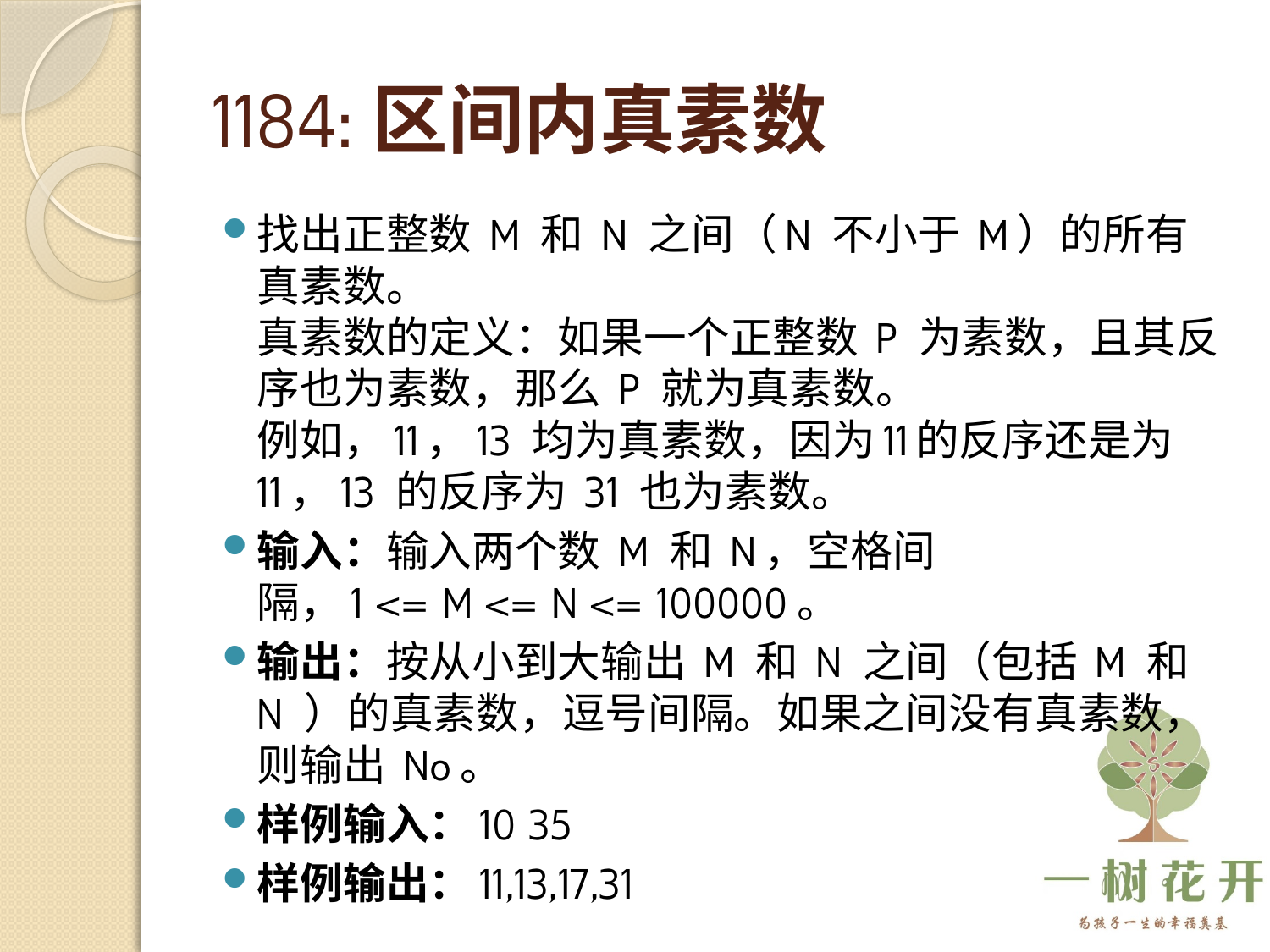

# 1184:区间内真素数
找出正整数 M 和 N 之间（N 不小于 M）的所有真素数。
真素数的定义：如果一个正整数 P 为素数，且其反序也为素数，那么 P 就为真素数。
例如，11，13 均为真素数，因为11的反序还是为11，13 的反序为 31 也为素数。
输入：输入两个数 M 和 N，空格间隔，1 <= M <= N <= 100000。
输出：按从小到大输出 M 和 N 之间（包括 M 和 N ）的真素数，逗号间隔。如果之间没有真素数，则输出 No。
样例输入：10 35
样例输出：11,13,17,31